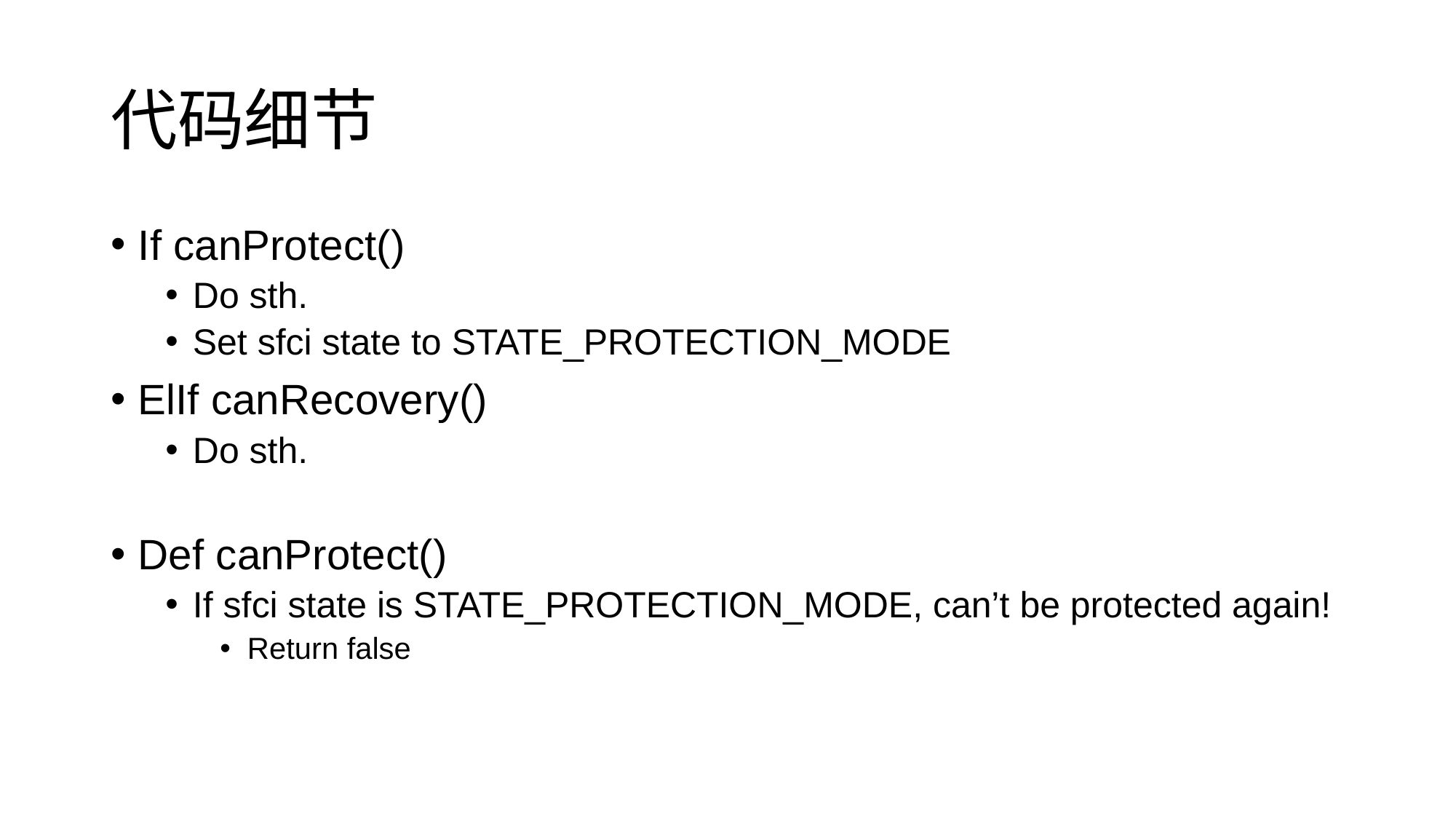

# 代码细节
If canProtect()
Do sth.
Set sfci state to STATE_PROTECTION_MODE
ElIf canRecovery()
Do sth.

Def canProtect()
If sfci state is STATE_PROTECTION_MODE, can’t be protected again!
Return false